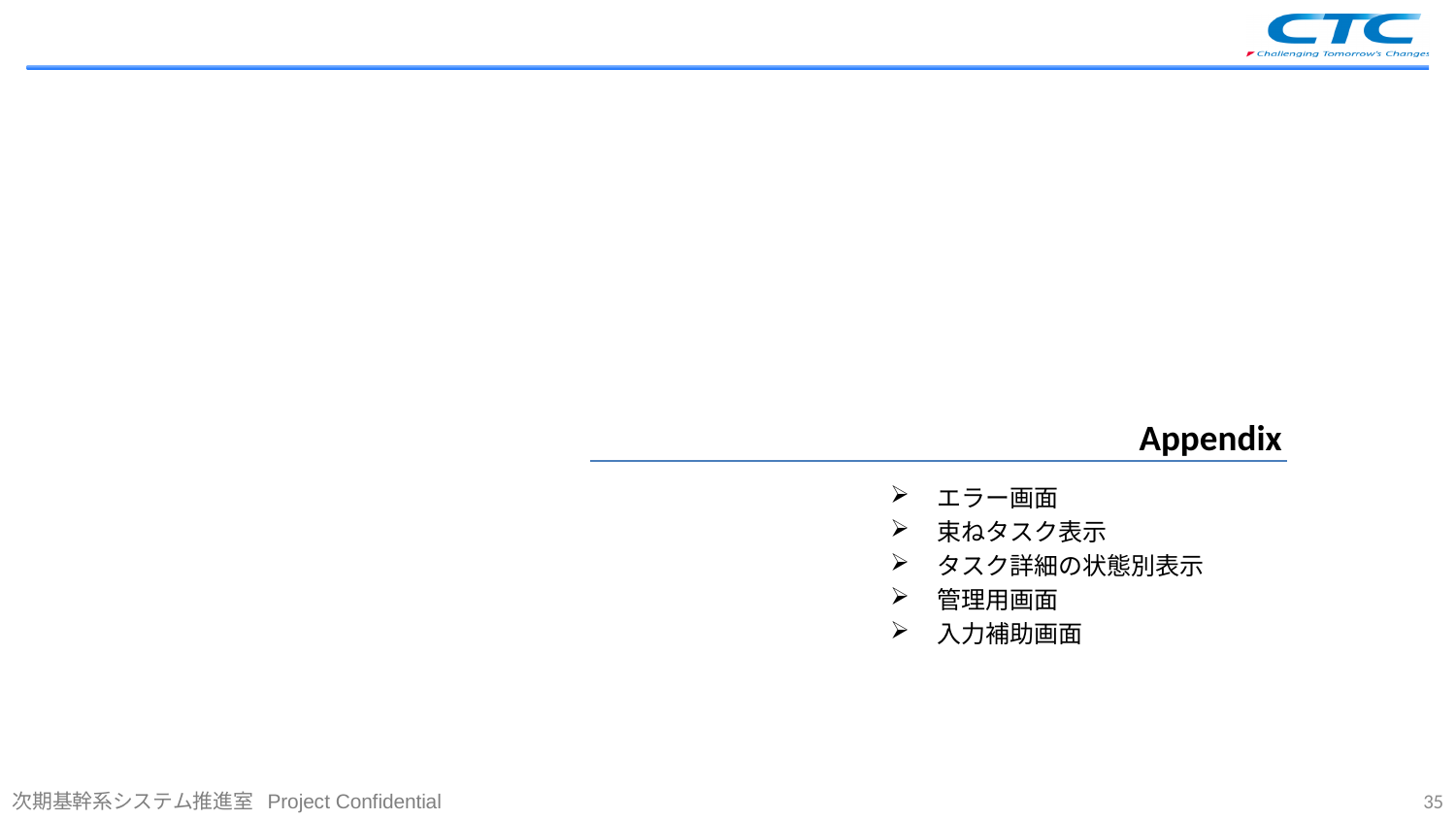

# Appendix
エラー画面
束ねタスク表示
タスク詳細の状態別表示
管理用画面
入力補助画面

35